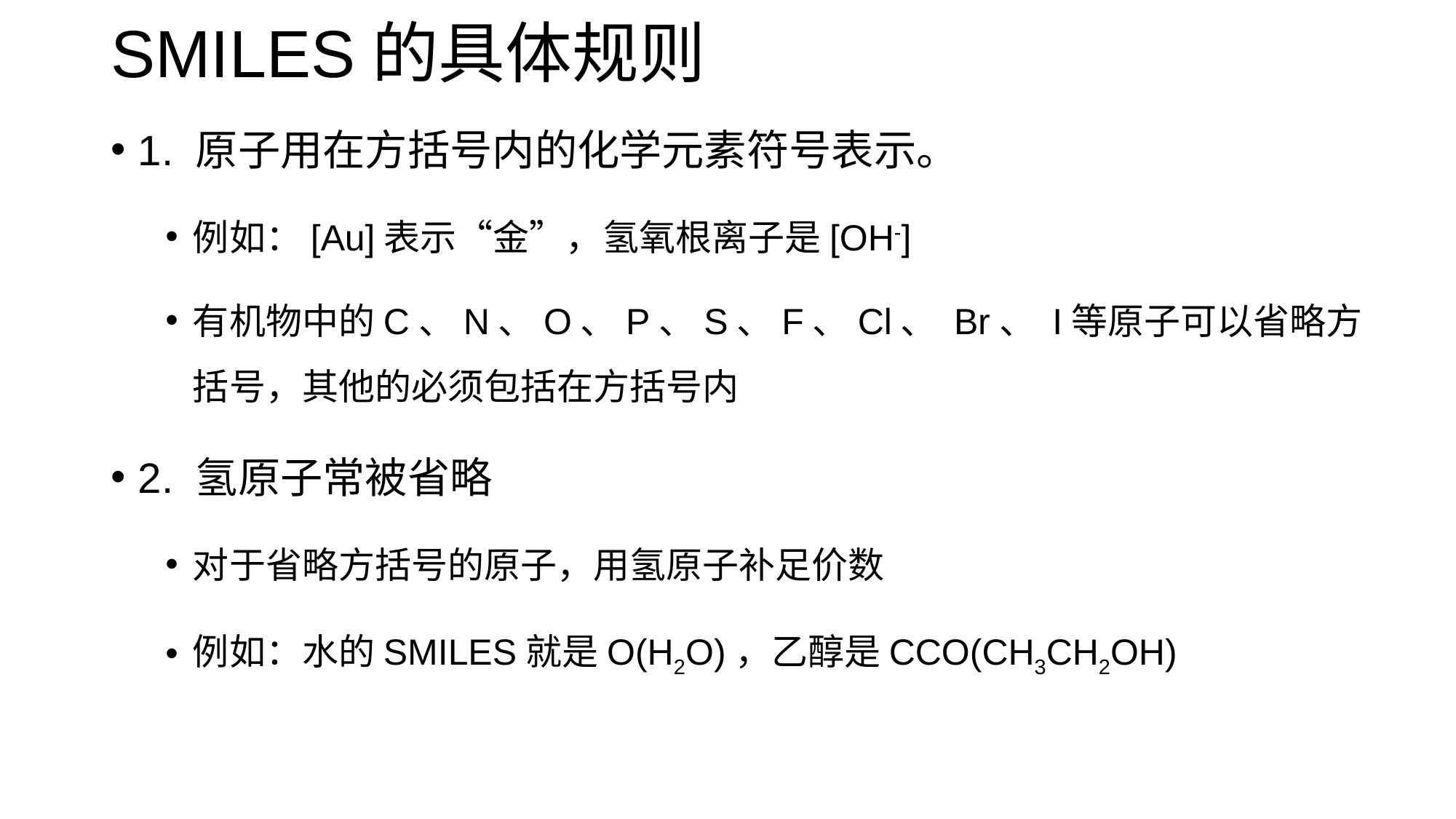

# SMILES的具体规则
1. 原子用在方括号内的化学元素符号表示。
例如：[Au]表示“金”，氢氧根离子是[OH-]
有机物中的C、N、O、P、S、F、Cl、 Br、 I等原子可以省略方括号，其他的必须包括在方括号内
2. 氢原子常被省略
对于省略方括号的原子，用氢原子补足价数
例如：水的SMILES就是O(H2O)，乙醇是CCO(CH3CH2OH)